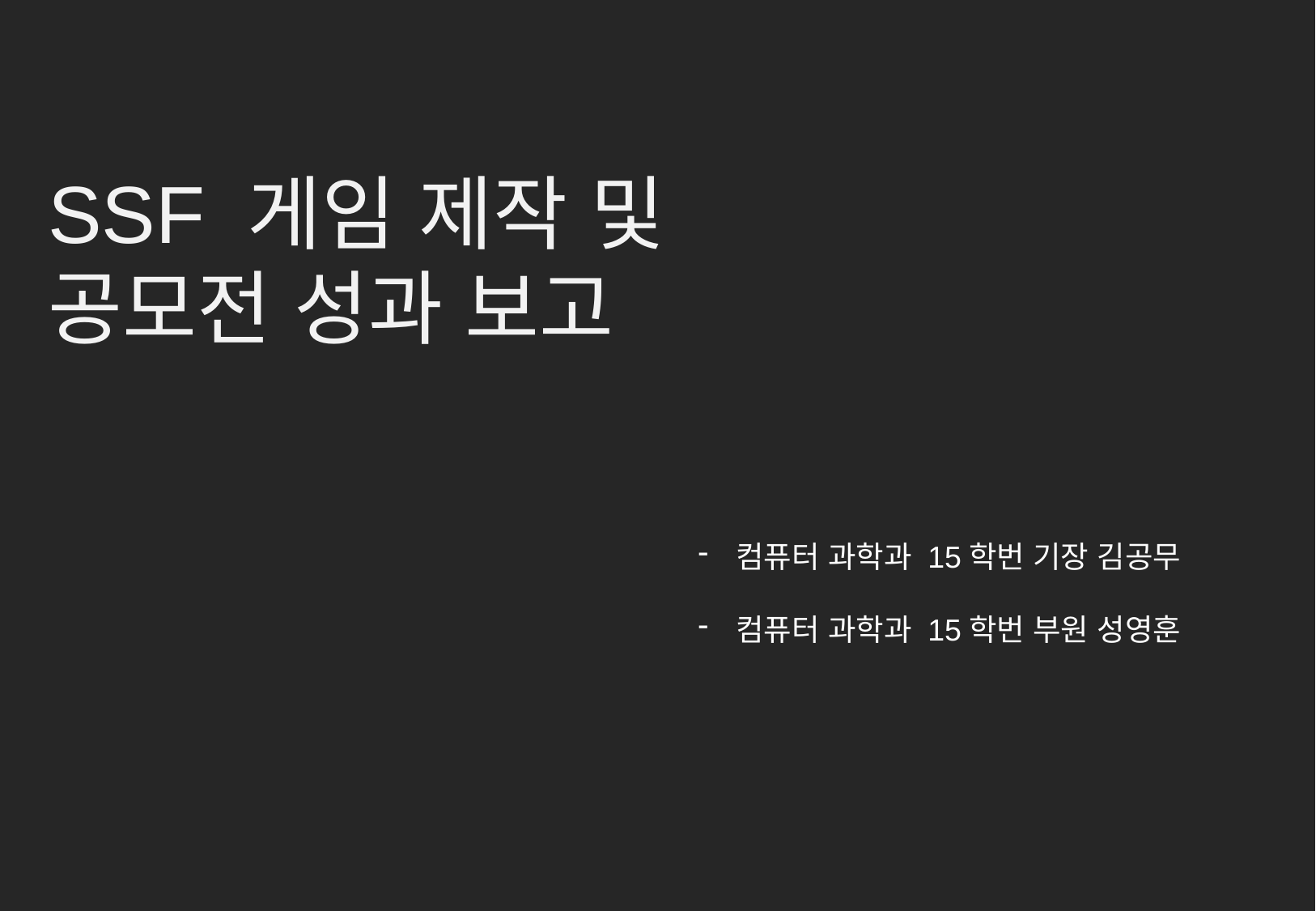

SSF 게임 제작 및
공모전 성과 보고

컴퓨터 과학과 15학번 기장 김공무

컴퓨터 과학과 15학번 부원 성영훈